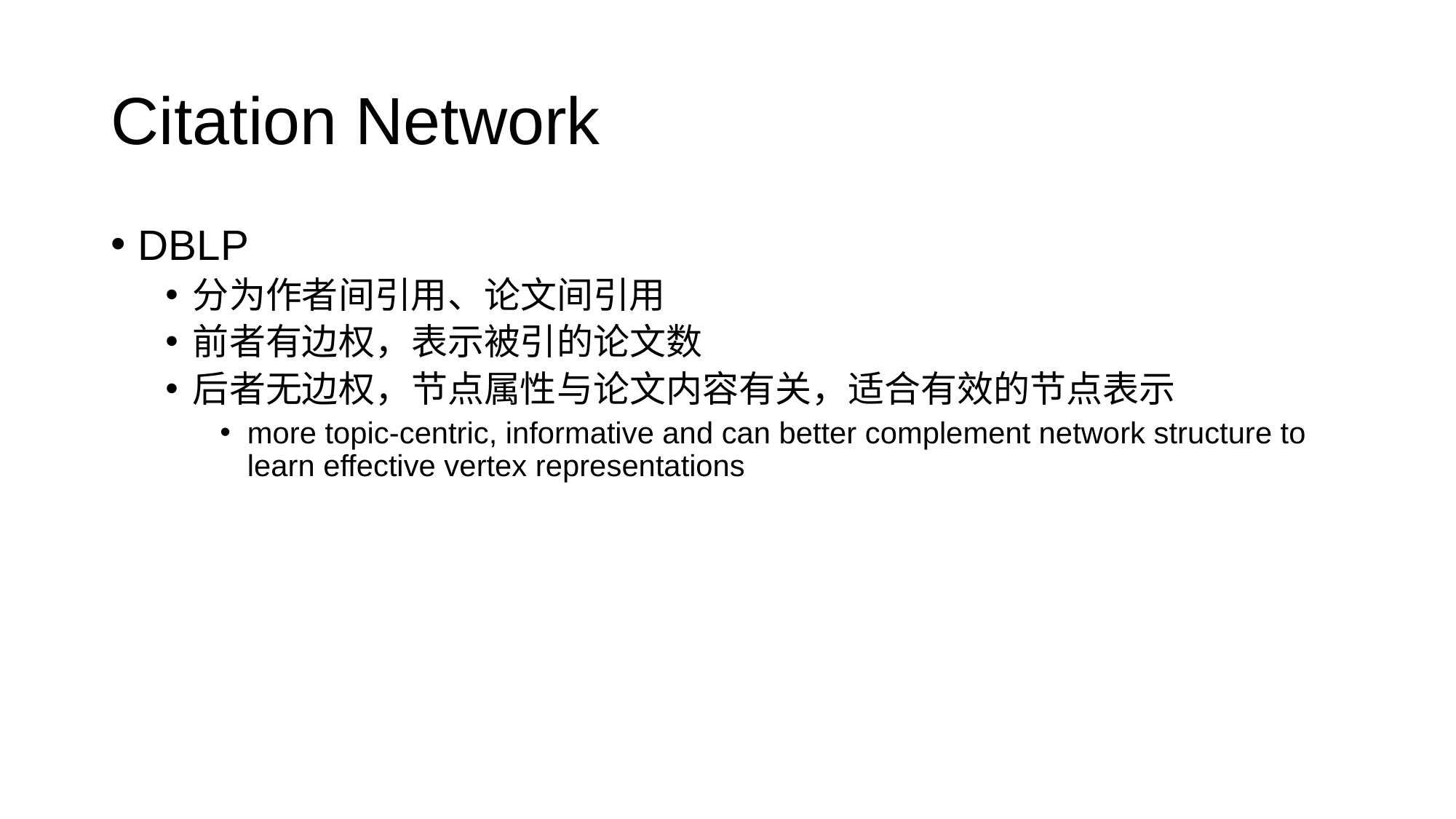

# Citation Network
DBLP
分为作者间引用、论文间引用
前者有边权，表示被引的论文数
后者无边权，节点属性与论文内容有关，适合有效的节点表示
more topic-centric, informative and can better complement network structure to learn effective vertex representations